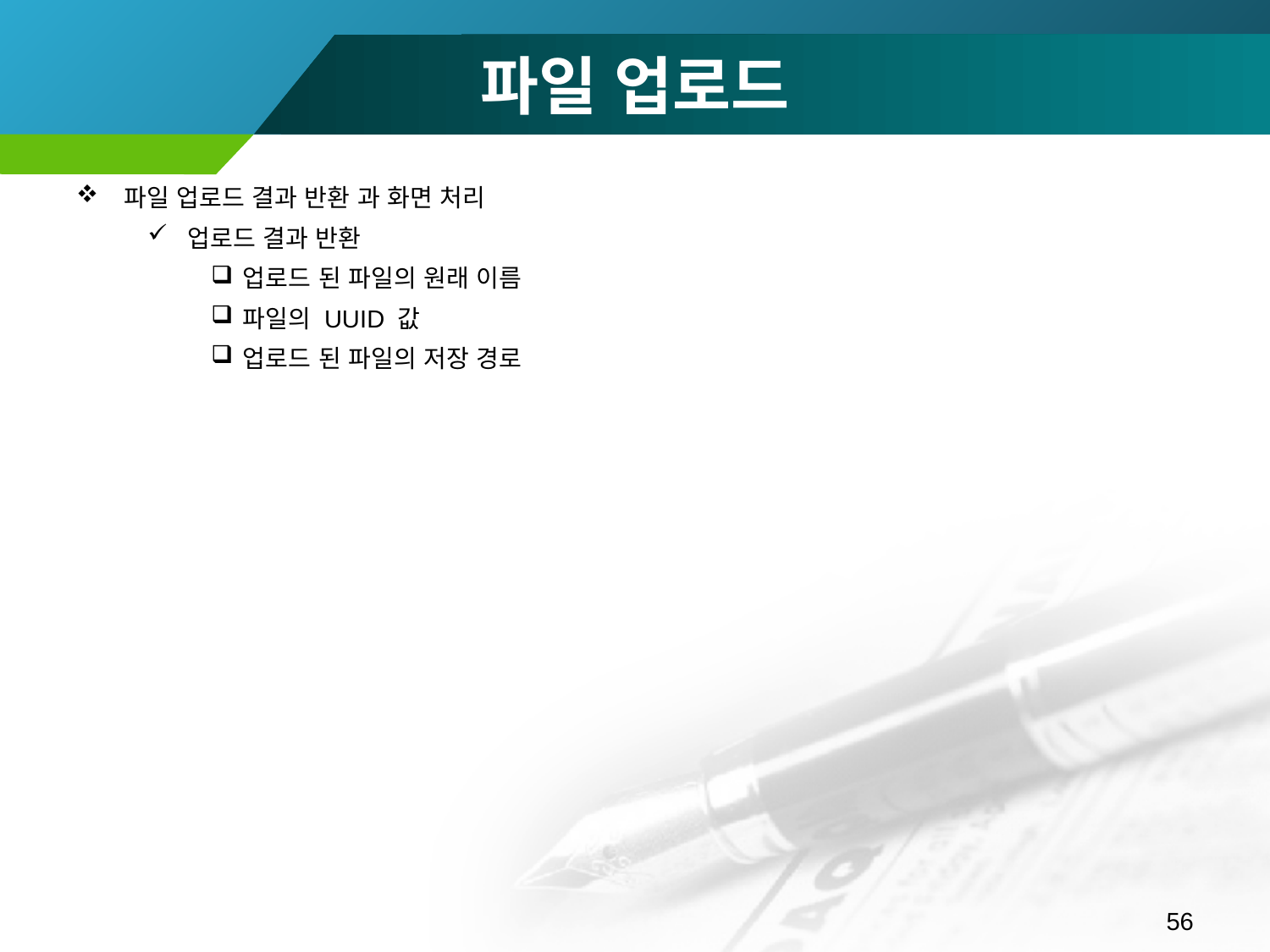

# 파일 업로드
파일 업로드 결과 반환 과 화면 처리
업로드 결과 반환
업로드 된 파일의 원래 이름
파일의 UUID 값
업로드 된 파일의 저장 경로

56